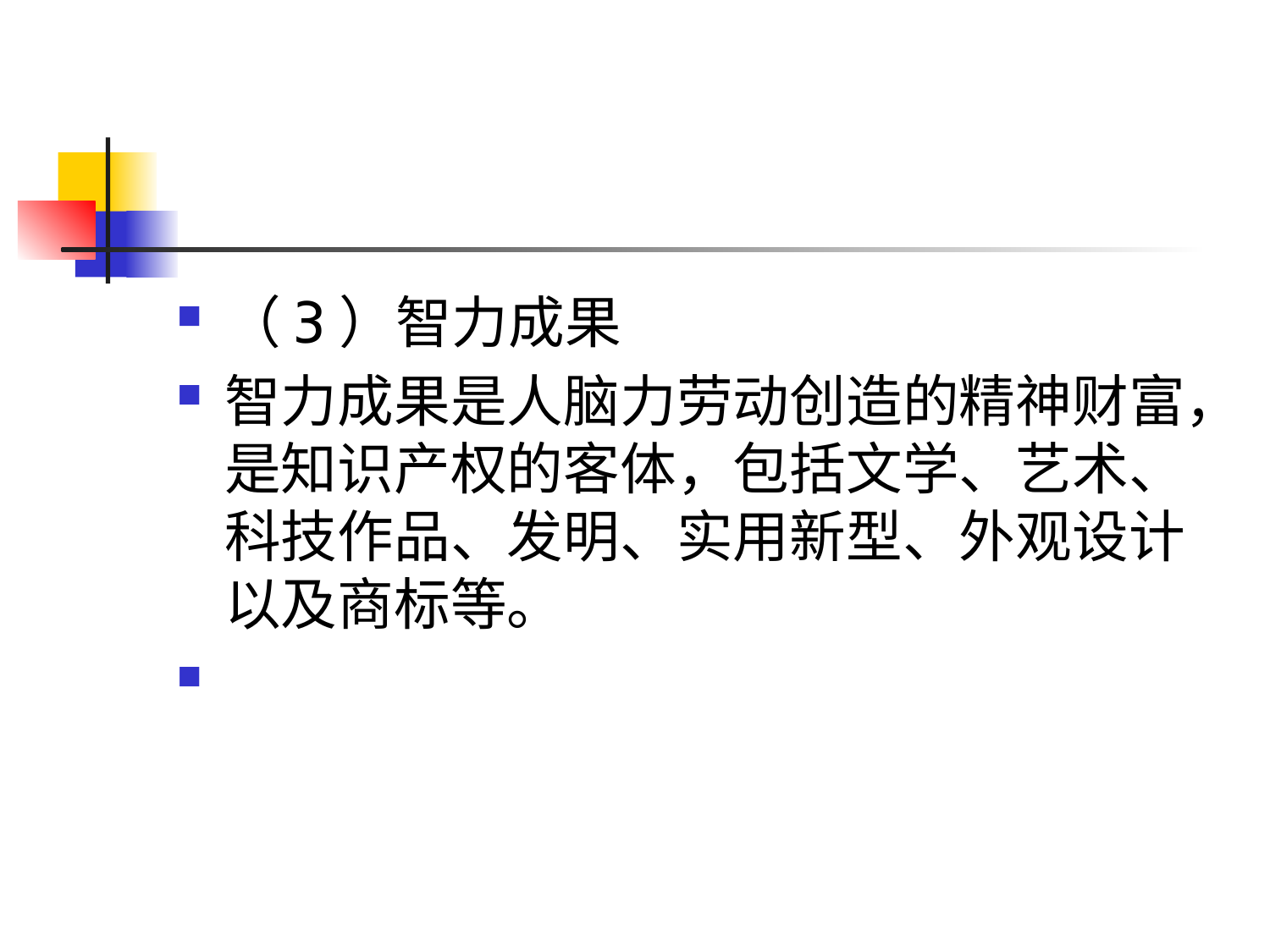

#
（3）智力成果
智力成果是人脑力劳动创造的精神财富，是知识产权的客体，包括文学、艺术、科技作品、发明、实用新型、外观设计以及商标等。